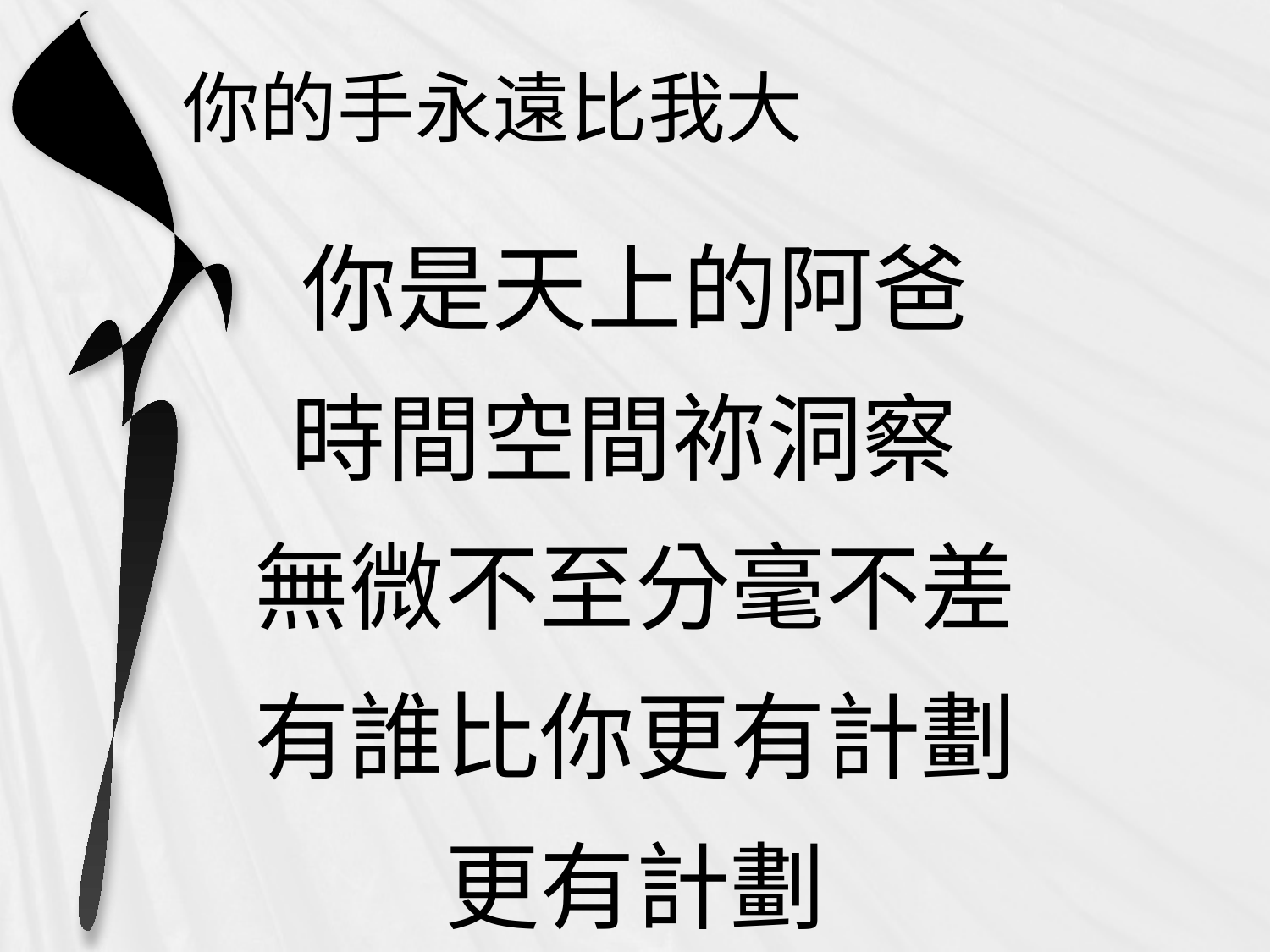

# 你的手永遠比我大
你是天上的阿爸
時間空間祢洞察
無微不至分毫不差
有誰比你更有計劃
更有計劃